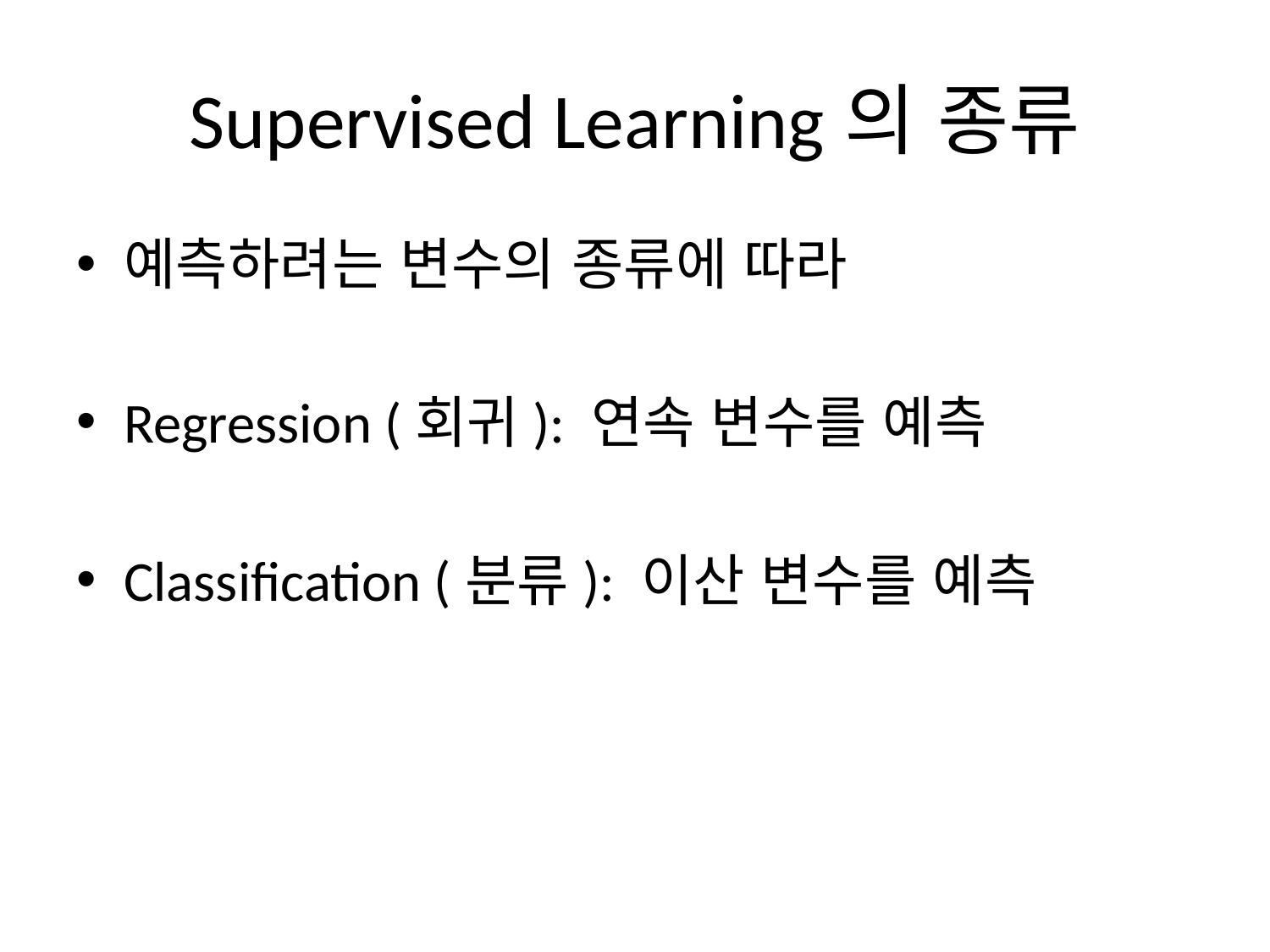

# Supervised Learning의 종류
예측하려는 변수의 종류에 따라

Regression (회귀): 연속 변수를 예측

Classification (분류): 이산 변수를 예측
2